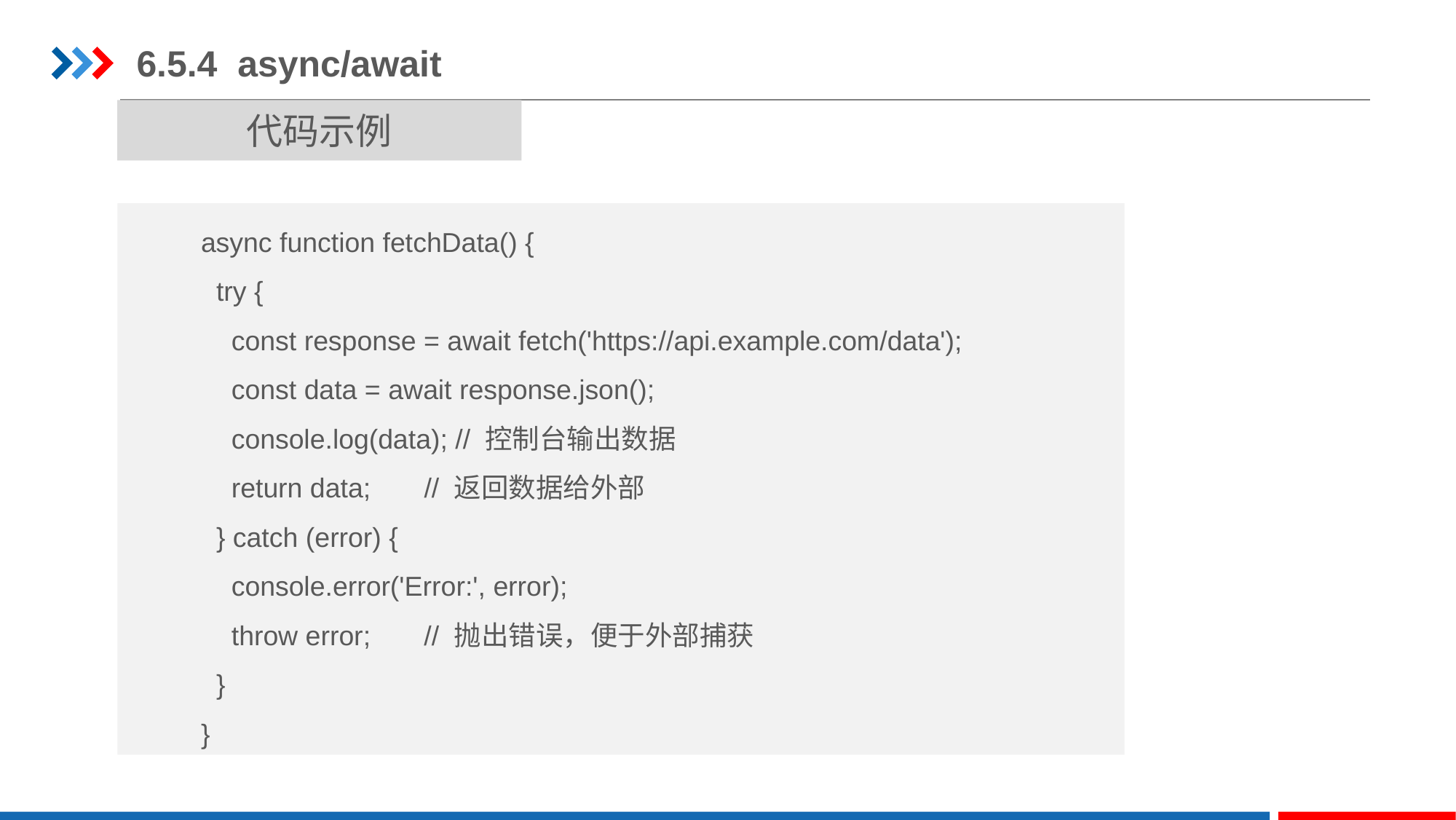

6.5.4  async/await
代码示例
async function fetchData() {
  try {
    const response = await fetch('https://api.example.com/data');
    const data = await response.json();
    console.log(data); // 控制台输出数据
    return data;       // 返回数据给外部
  } catch (error) {
    console.error('Error:', error);
    throw error;       // 抛出错误，便于外部捕获
  }
}